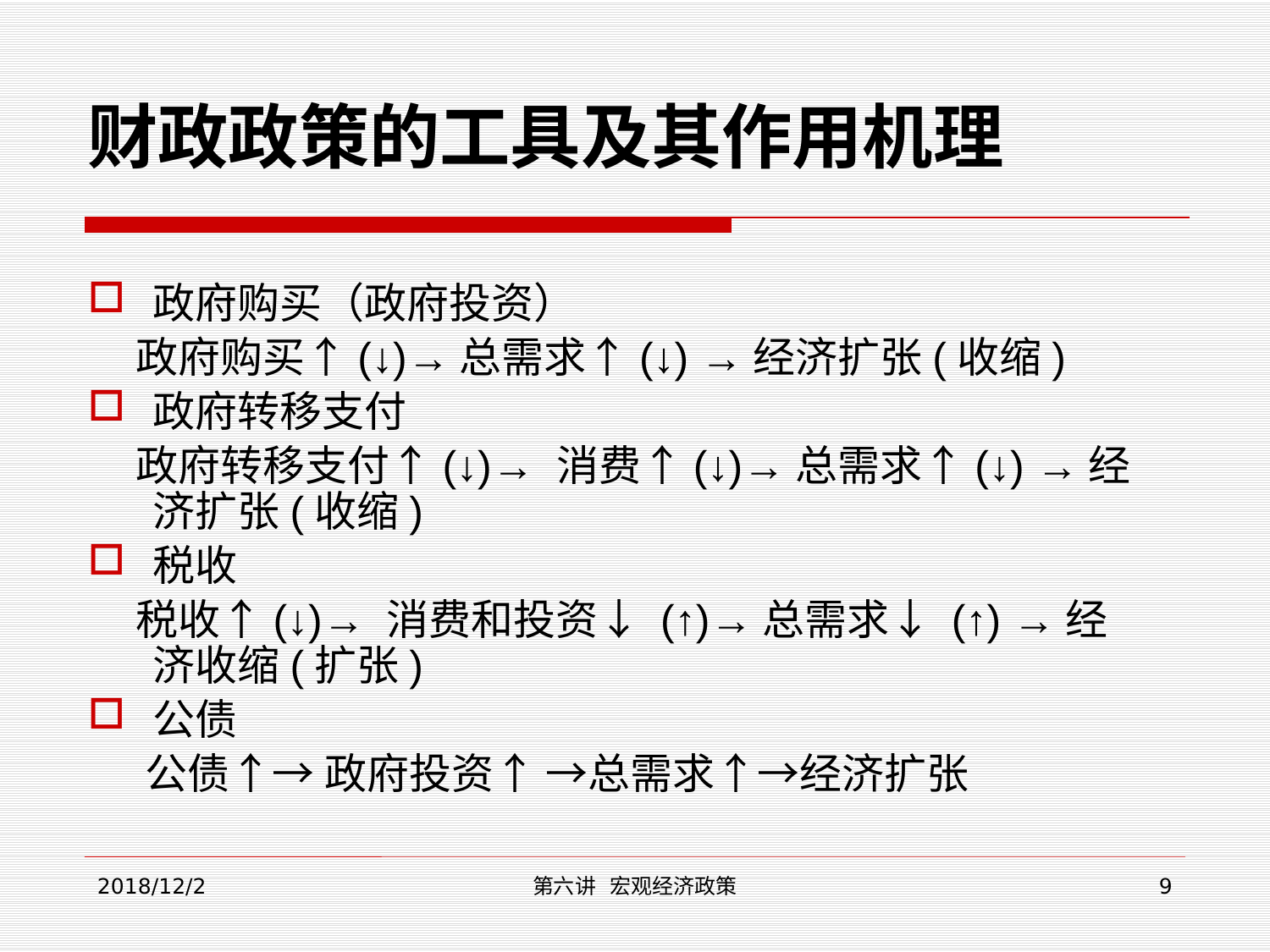

# 财政政策的工具及其作用机理
政府购买（政府投资）
    政府购买↑(↓)→总需求↑(↓) →经济扩张(收缩)
政府转移支付
    政府转移支付↑(↓)→ 消费↑(↓)→总需求↑(↓) →经济扩张(收缩)
税收
    税收↑(↓)→ 消费和投资↓ (↑)→总需求↓ (↑) →经济收缩(扩张)
公债
     公债↑→ 政府投资↑ →总需求↑→经济扩张
2018/12/2
第六讲   宏观经济政策
9